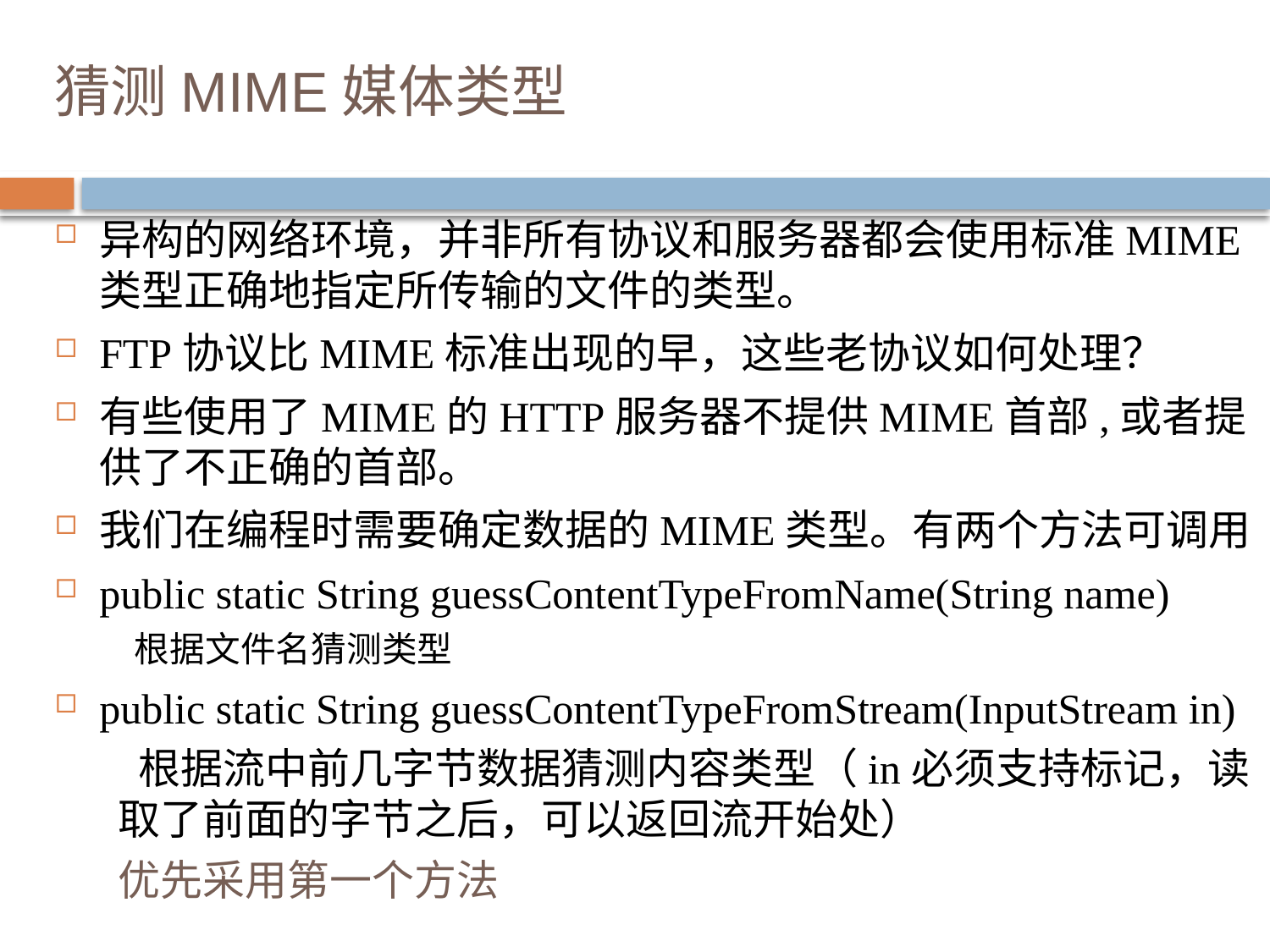

# 猜测MIME媒体类型
异构的网络环境，并非所有协议和服务器都会使用标准MIME类型正确地指定所传输的文件的类型。
FTP协议比MIME标准出现的早，这些老协议如何处理？
有些使用了MIME的HTTP服务器不提供MIME首部,或者提供了不正确的首部。
我们在编程时需要确定数据的MIME类型。有两个方法可调用
public static String guessContentTypeFromName(String name)
 根据文件名猜测类型
public static String guessContentTypeFromStream(InputStream in)
 根据流中前几字节数据猜测内容类型（in必须支持标记，读取了前面的字节之后，可以返回流开始处）
优先采用第一个方法